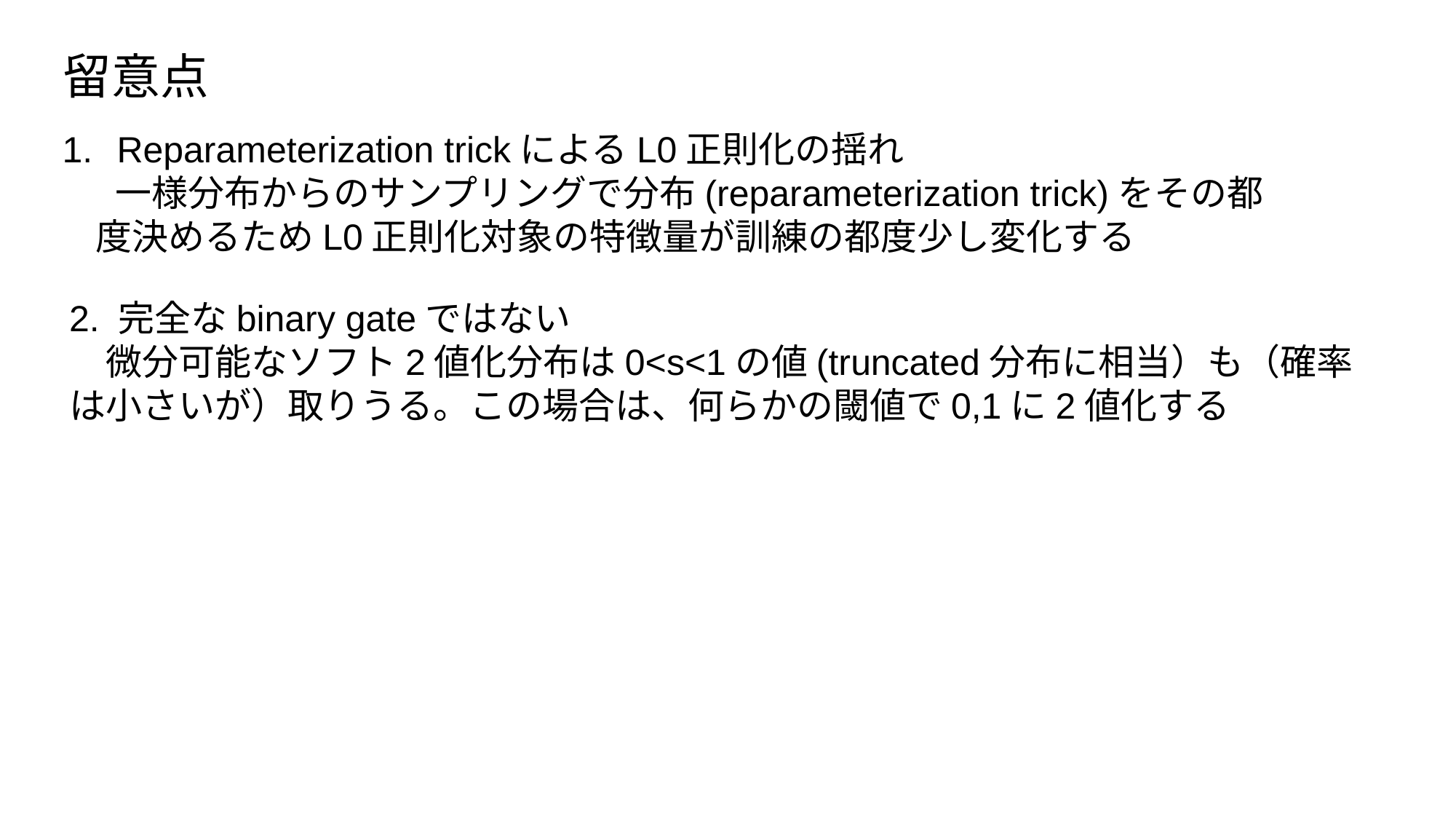

留意点
Reparameterization trickによるL0正則化の揺れ
　  一様分布からのサンプリングで分布(reparameterization trick)をその都
   度決めるためL0正則化対象の特徴量が訓練の都度少し変化する
2. 完全なbinary gateではない
　微分可能なソフト2値化分布は0<s<1の値(truncated分布に相当）も（確率は小さいが）取りうる。この場合は、何らかの閾値で0,1に2値化する